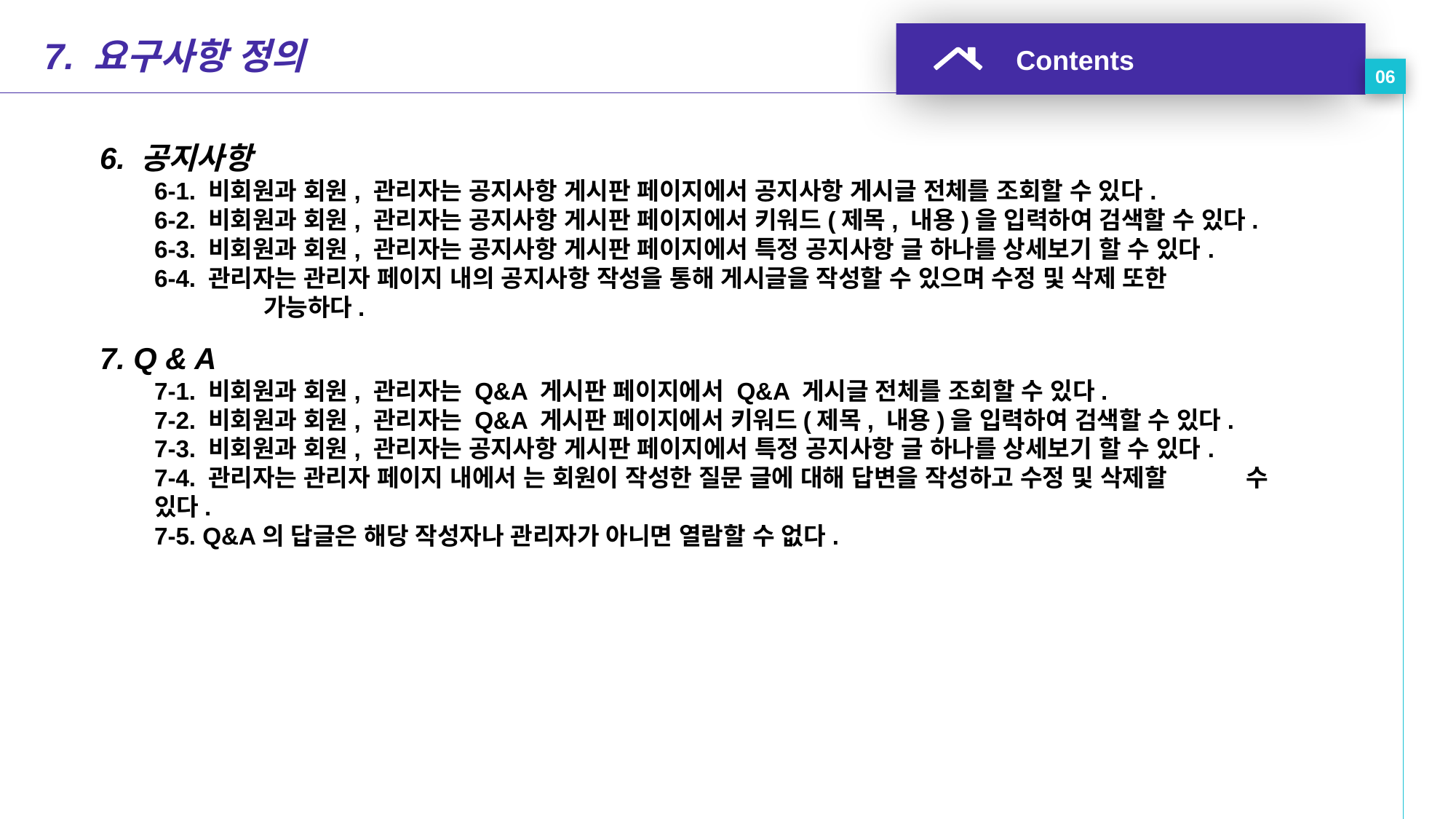

Contents

06
7. 요구사항 정의
6. 공지사항
6-1. 비회원과 회원, 관리자는 공지사항 게시판 페이지에서 공지사항 게시글 전체를 조회할 수 있다.
6-2. 비회원과 회원, 관리자는 공지사항 게시판 페이지에서 키워드(제목, 내용)을 입력하여 검색할 수 있다.
6-3. 비회원과 회원, 관리자는 공지사항 게시판 페이지에서 특정 공지사항 글 하나를 상세보기 할 수 있다.
6-4. 관리자는 관리자 페이지 내의 공지사항 작성을 통해 게시글을 작성할 수 있으며 수정 및 삭제 또한
	가능하다.
7. Q & A
7-1. 비회원과 회원, 관리자는 Q&A 게시판 페이지에서 Q&A 게시글 전체를 조회할 수 있다.
7-2. 비회원과 회원, 관리자는 Q&A 게시판 페이지에서 키워드(제목, 내용)을 입력하여 검색할 수 있다.
7-3. 비회원과 회원, 관리자는 공지사항 게시판 페이지에서 특정 공지사항 글 하나를 상세보기 할 수 있다.
7-4. 관리자는 관리자 페이지 내에서 는 회원이 작성한 질문 글에 대해 답변을 작성하고 수정 및 삭제할 	수 있다.
7-5. Q&A의 답글은 해당 작성자나 관리자가 아니면 열람할 수 없다.